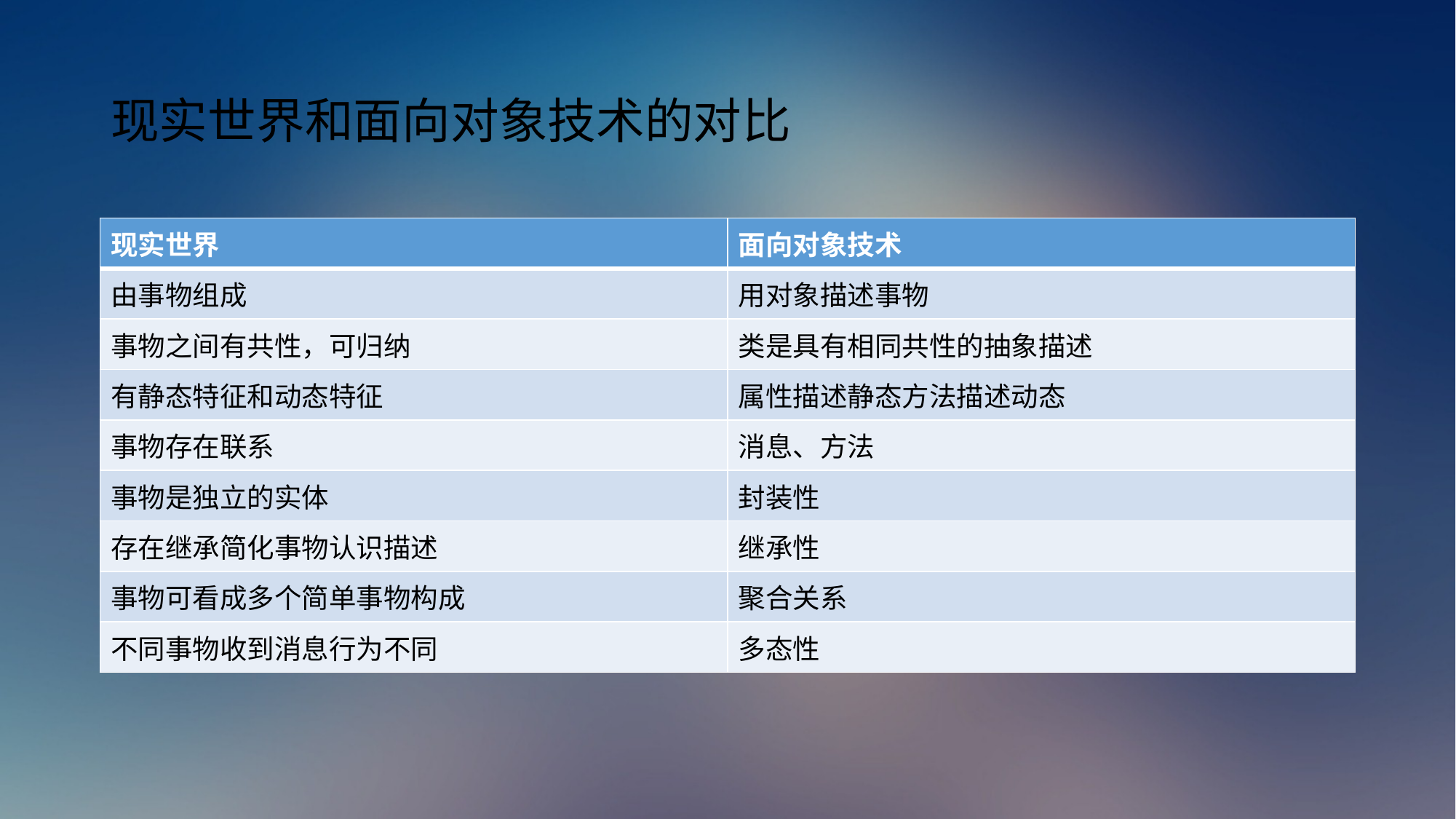

# 现实世界和面向对象技术的对比
| 现实世界 | 面向对象技术 |
| --- | --- |
| 由事物组成 | 用对象描述事物 |
| 事物之间有共性，可归纳 | 类是具有相同共性的抽象描述 |
| 有静态特征和动态特征 | 属性描述静态方法描述动态 |
| 事物存在联系 | 消息、方法 |
| 事物是独立的实体 | 封装性 |
| 存在继承简化事物认识描述 | 继承性 |
| 事物可看成多个简单事物构成 | 聚合关系 |
| 不同事物收到消息行为不同 | 多态性 |